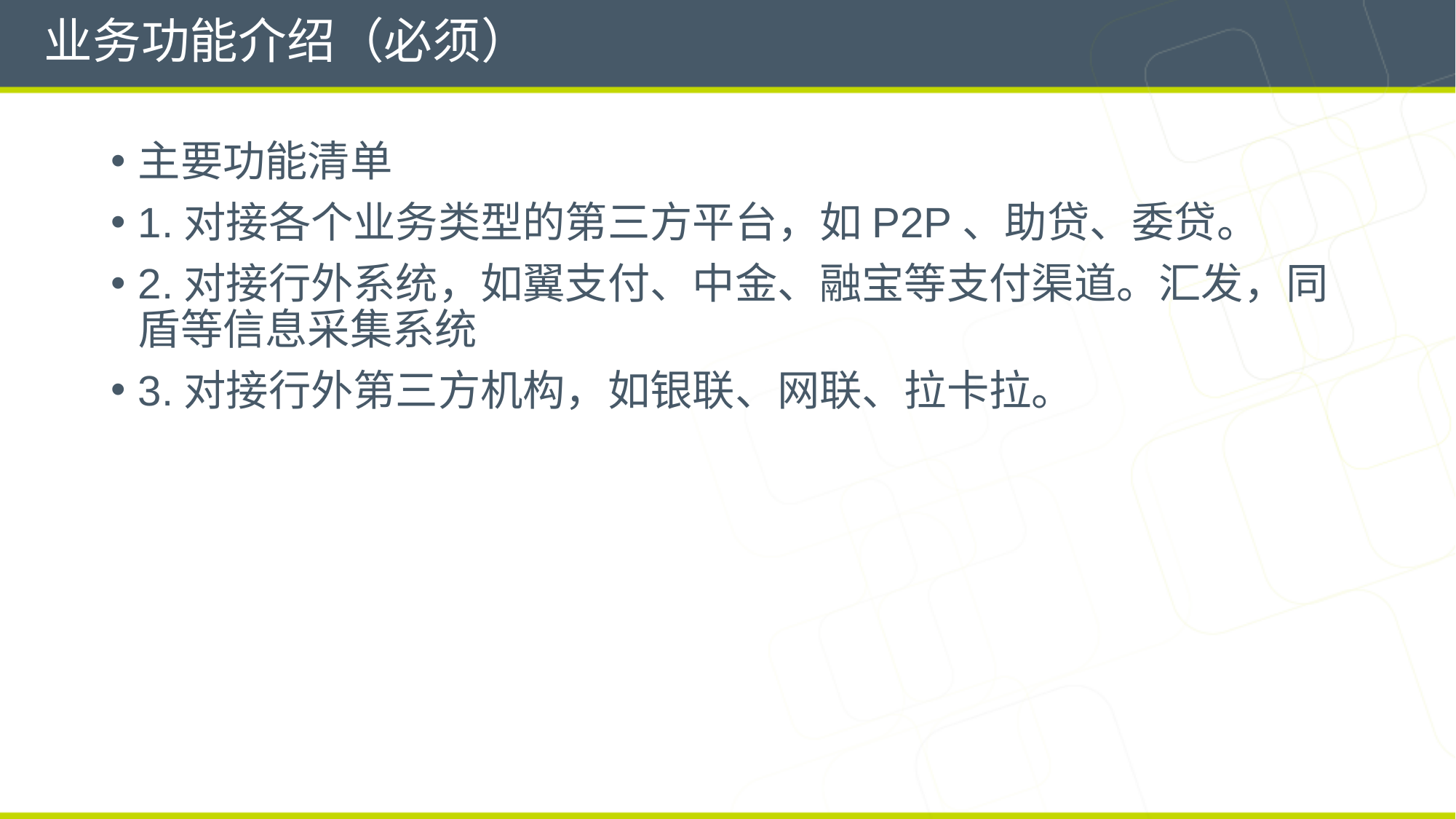

# 业务功能介绍（必须）
主要功能清单
1.对接各个业务类型的第三方平台，如P2P、助贷、委贷。
2.对接行外系统，如翼支付、中金、融宝等支付渠道。汇发，同盾等信息采集系统
3.对接行外第三方机构，如银联、网联、拉卡拉。